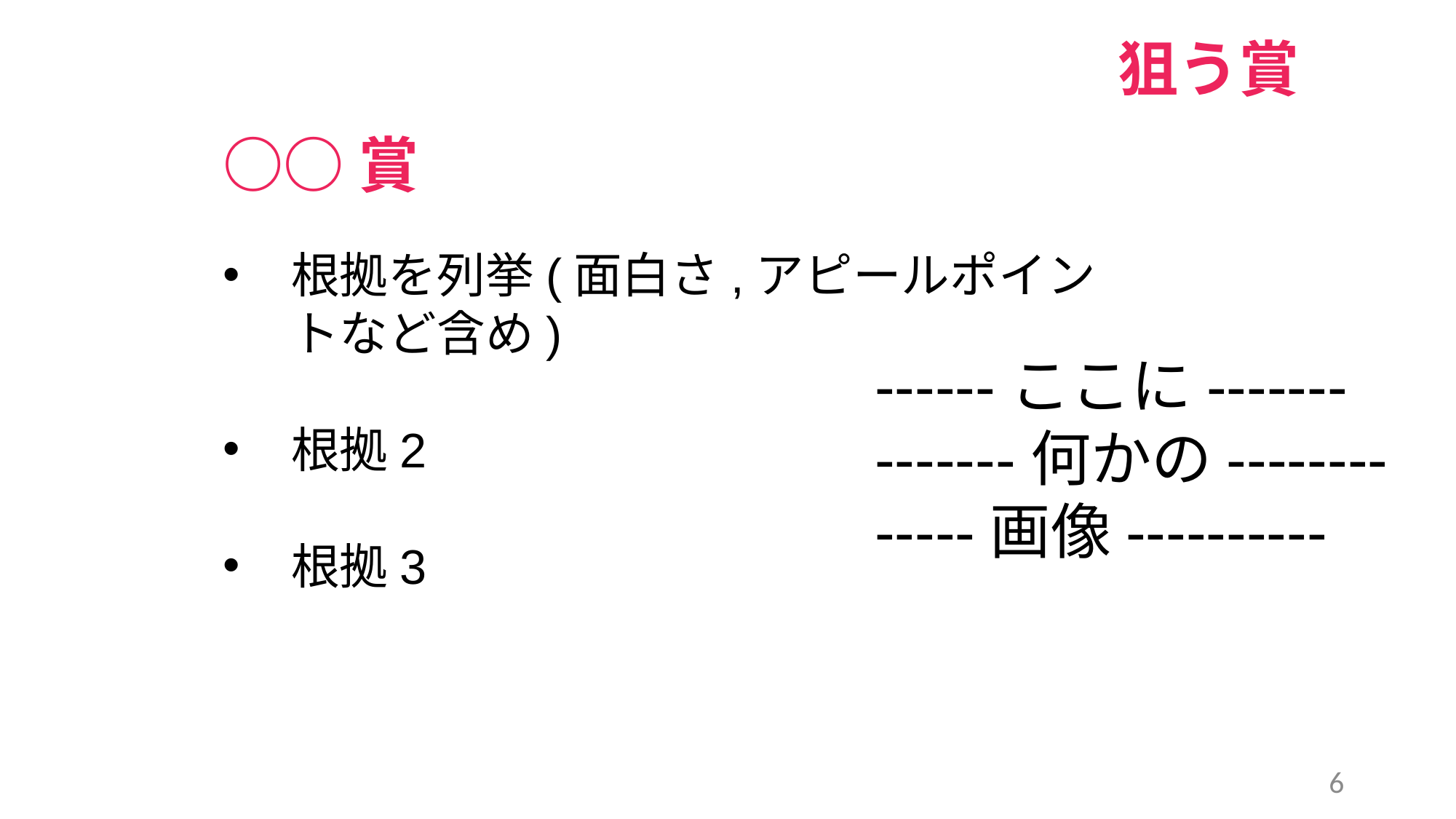

狙う賞
○○賞​

根拠を列挙(面白さ,アピールポイントなど含め)

根拠2

根拠3
------ここに-------
-------何かの--------
-----画像----------

6